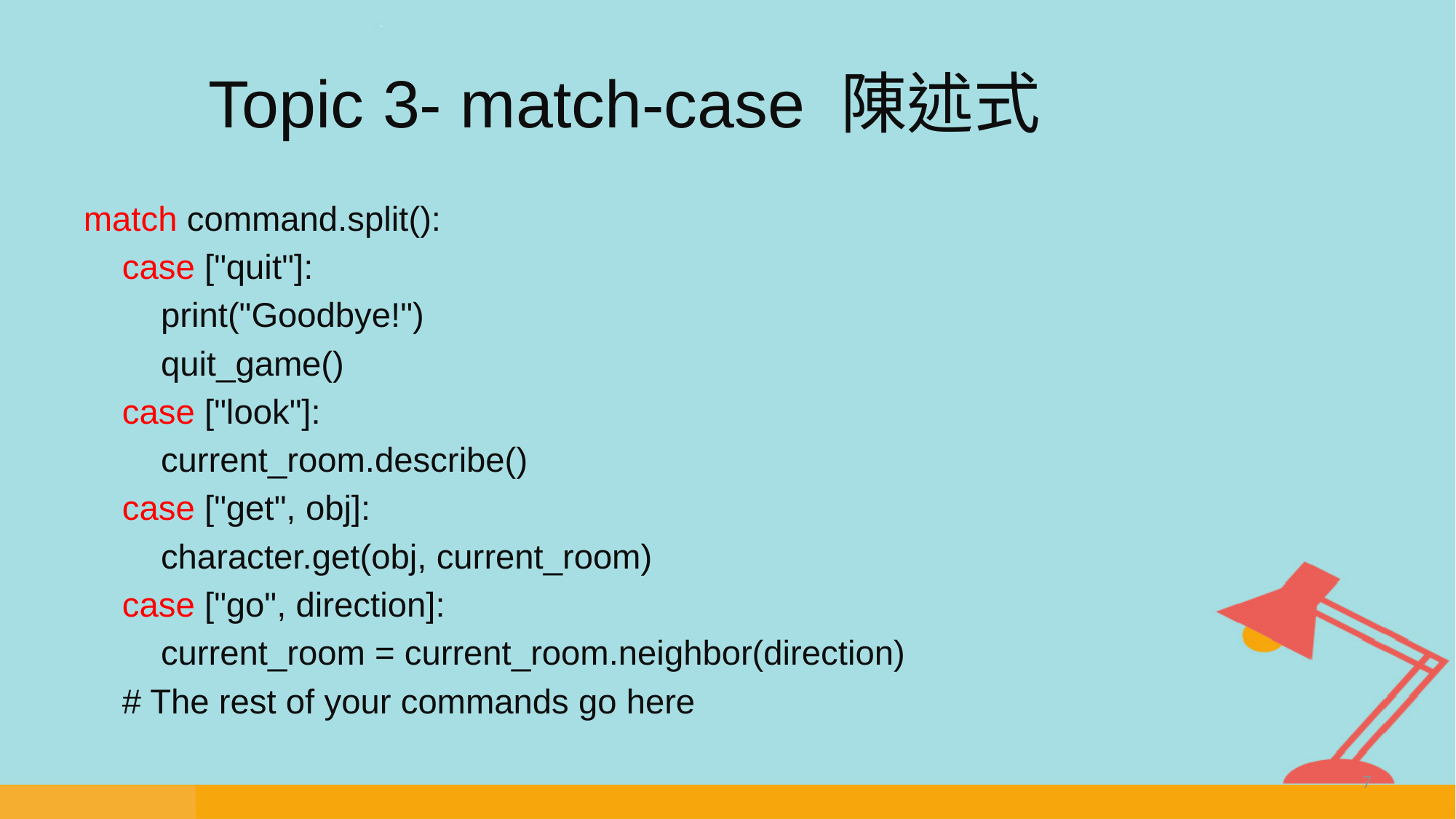

# Topic 3- match-case 陳述式
match command.split():
    case ["quit"]:
        print("Goodbye!")
        quit_game()
    case ["look"]:
        current_room.describe()
    case ["get", obj]:
        character.get(obj, current_room)
    case ["go", direction]:
        current_room = current_room.neighbor(direction)
    # The rest of your commands go here

7